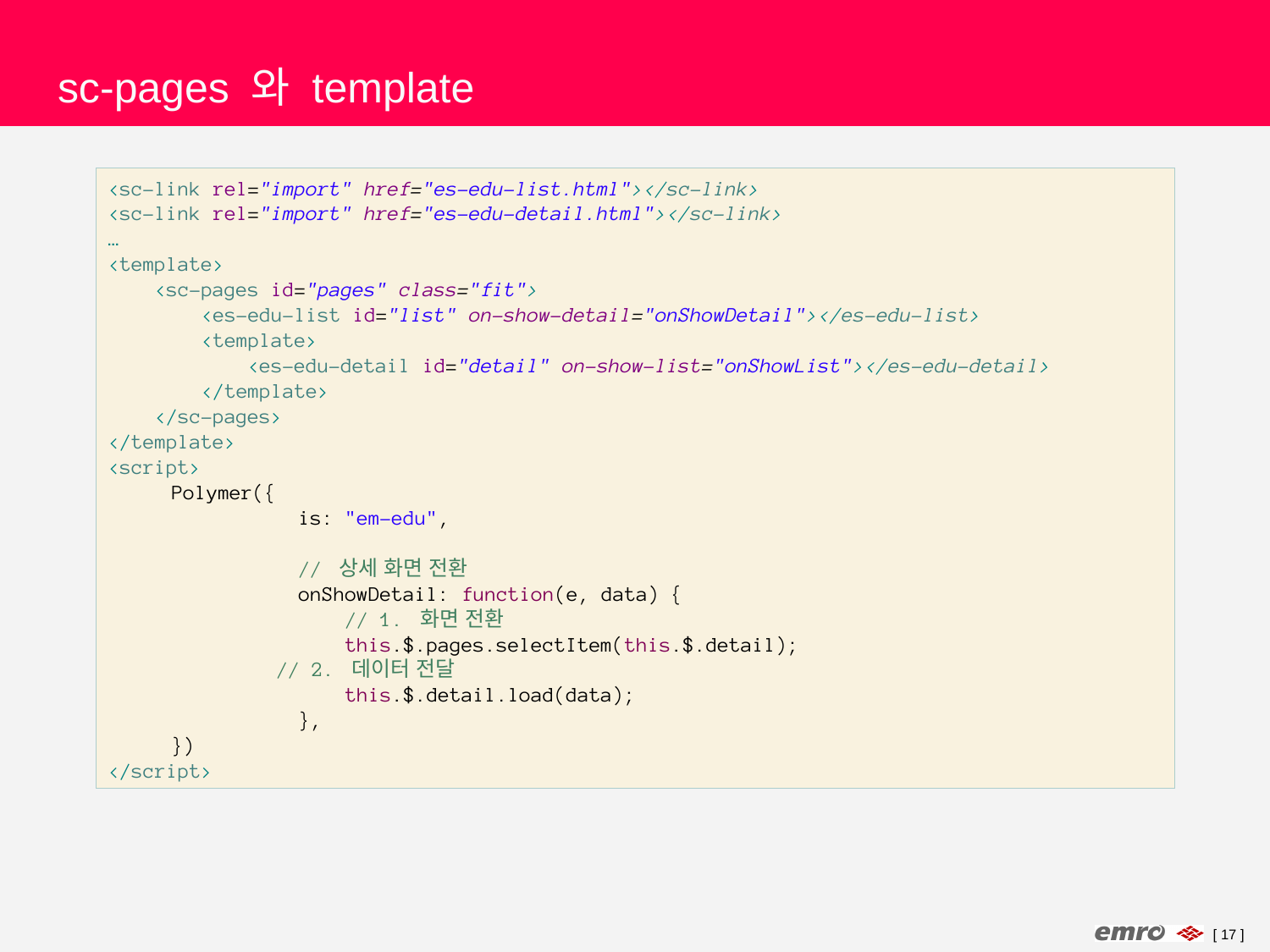

sc-pages 와 template
<sc-link rel="import" href="es-edu-list.html"></sc-link>
<sc-link rel="import" href="es-edu-detail.html"></sc-link>
…
<template>
    <sc-pages id="pages" class="fit">
        <es-edu-list id="list" on-show-detail="onShowDetail"></es-edu-list>
        <template>
            <es-edu-detail id="detail" on-show-list="onShowList"></es-edu-detail>
        </template>
    </sc-pages>
</template>
<script>
Polymer({
	is: "em-edu",

	// 상세 화면 전환
	onShowDetail: function(e, data) {
	    // 1. 화면 전환
	    this.$.pages.selectItem(this.$.detail);
         // 2. 데이터 전달
	    this.$.detail.load(data);
	},
})
</script>